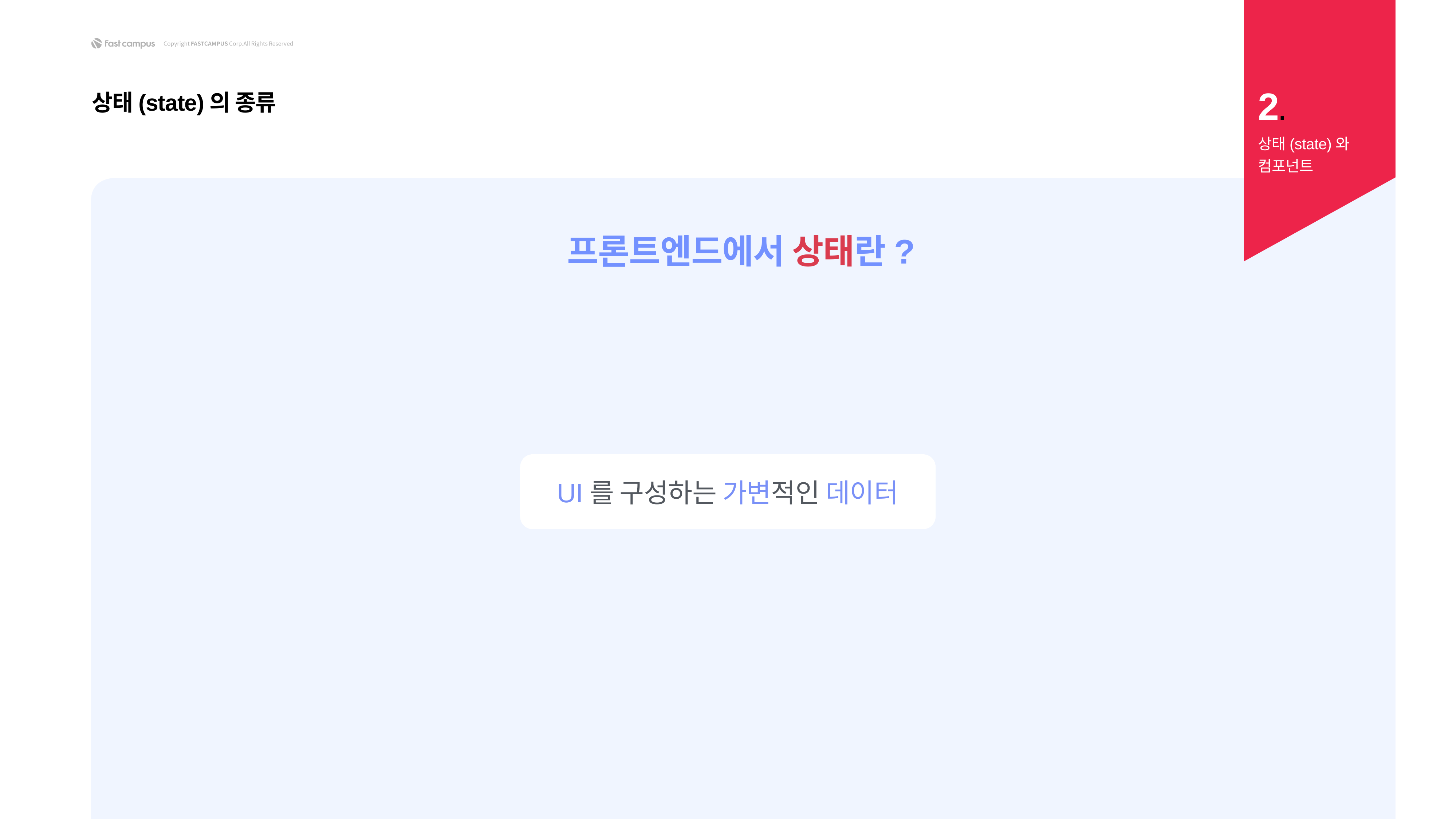

2.
상태(state)의 종류
상태(state)와
컴포넌트
프론트엔드에서 상태란?

UI를 구성하는 가변적인 데이터